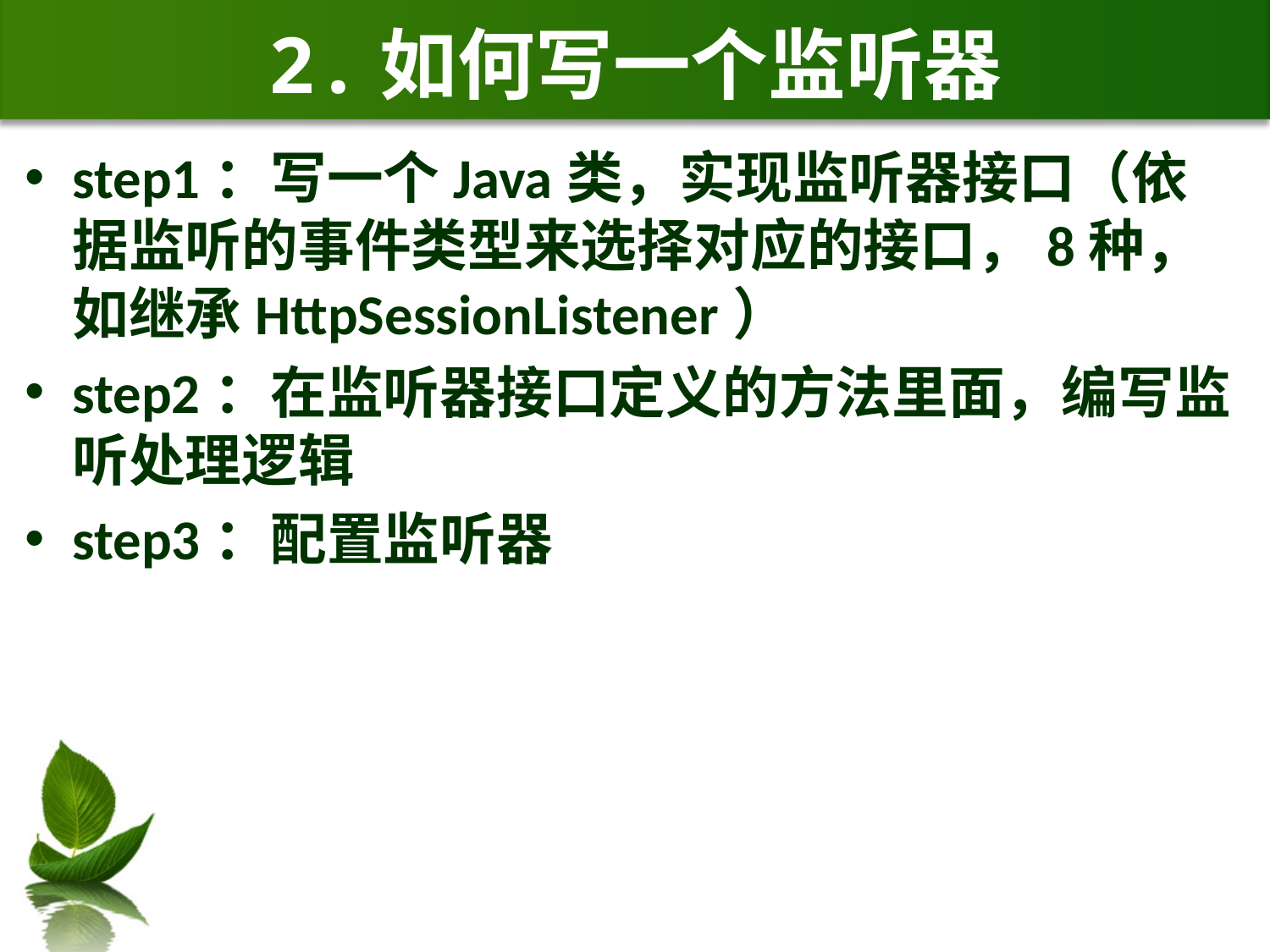

# 2.如何写一个监听器
step1：写一个Java类，实现监听器接口（依据监听的事件类型来选择对应的接口，8种，如继承HttpSessionListener）
step2：在监听器接口定义的方法里面，编写监听处理逻辑
step3：配置监听器